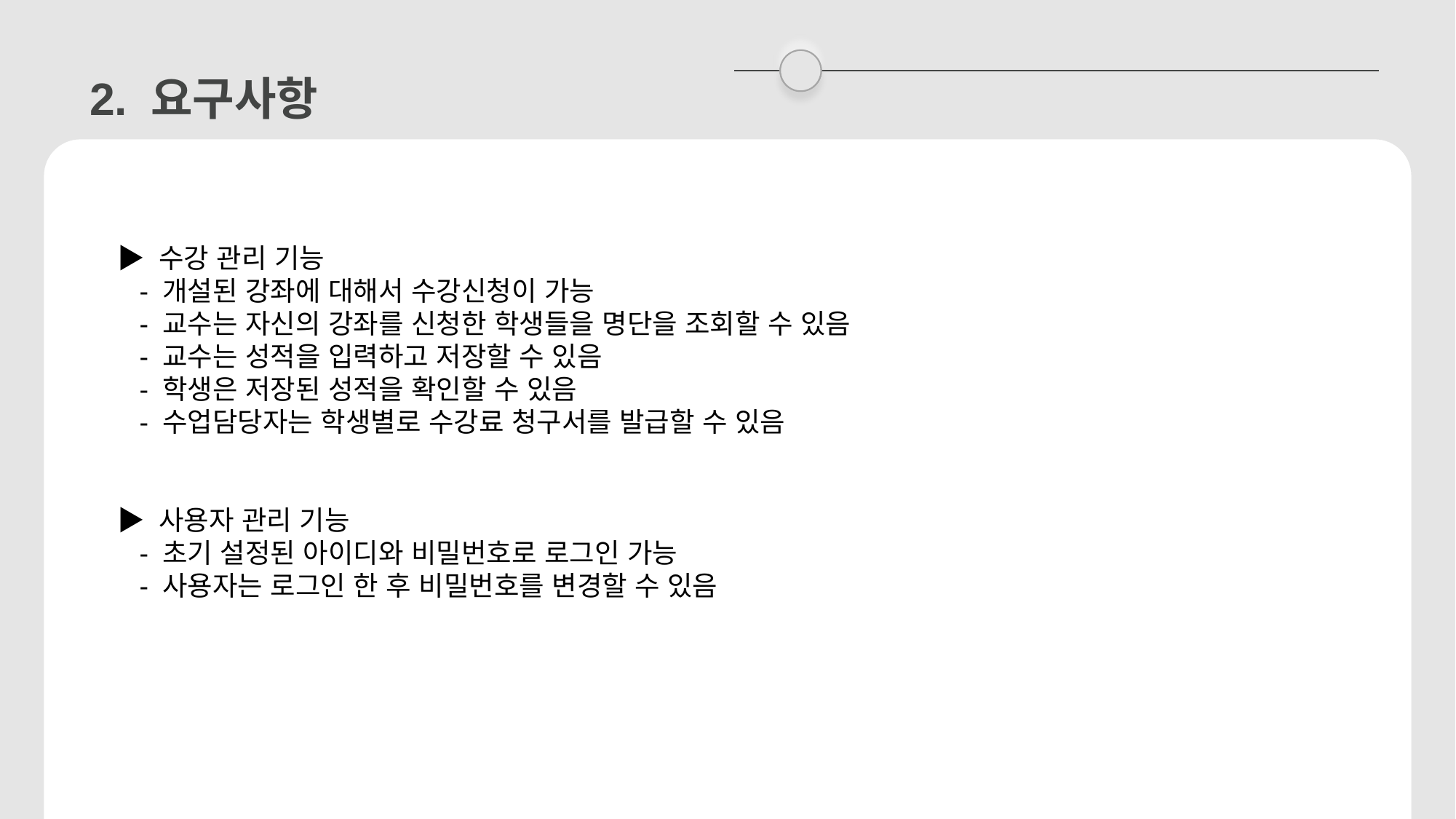

2. 요구사항

▶ 수강 관리 기능
  - 개설된 강좌에 대해서 수강신청이 가능
  - 교수는 자신의 강좌를 신청한 학생들을 명단을 조회할 수 있음
  - 교수는 성적을 입력하고 저장할 수 있음
  - 학생은 저장된 성적을 확인할 수 있음
  - 수업담당자는 학생별로 수강료 청구서를 발급할 수 있음

▶ 사용자 관리 기능
  - 초기 설정된 아이디와 비밀번호로 로그인 가능
  - 사용자는 로그인 한 후 비밀번호를 변경할 수 있음